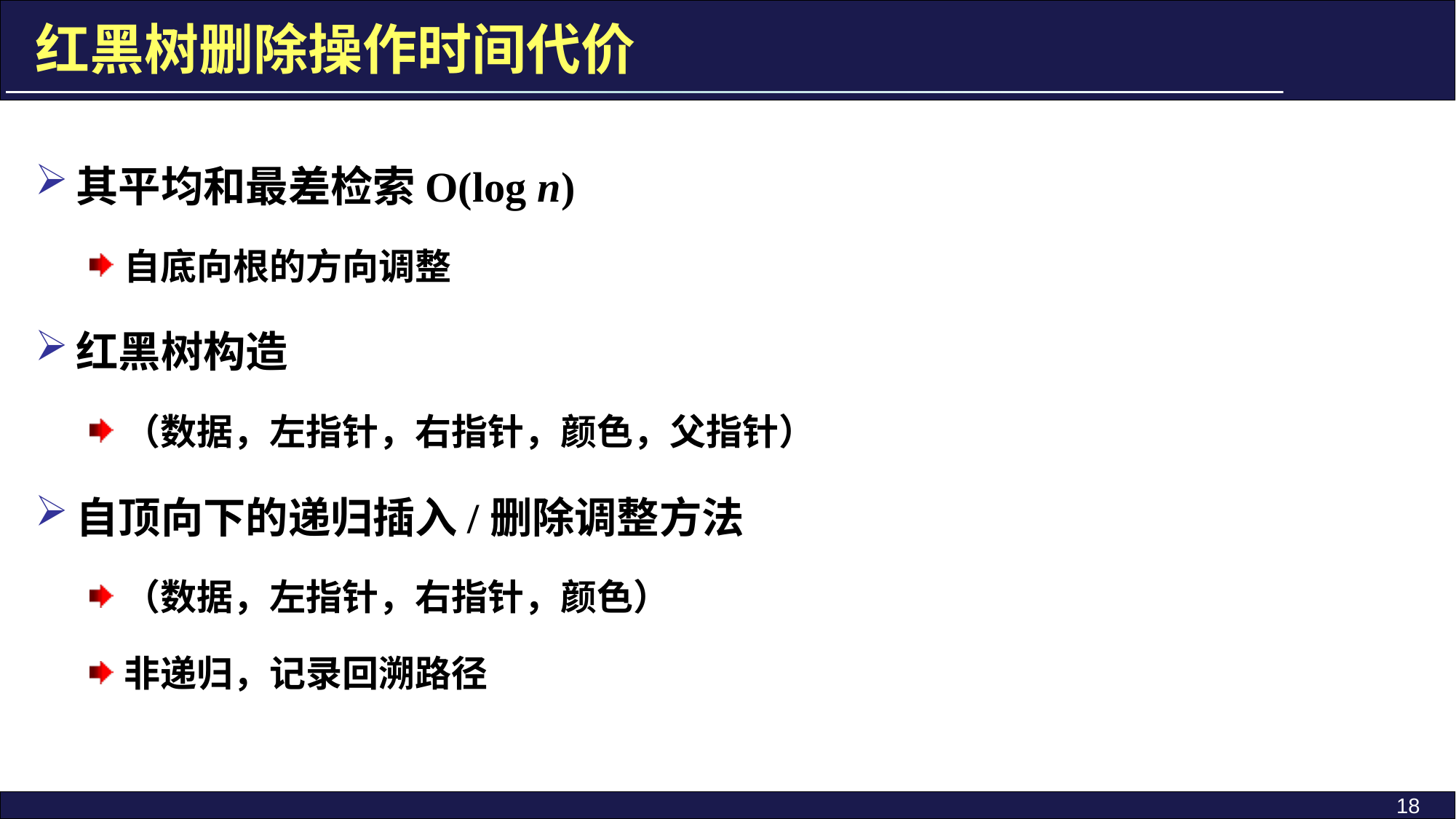

红黑树删除操作时间代价
其平均和最差检索O(log n)
自底向根的方向调整
红黑树构造
（数据，左指针，右指针，颜色，父指针）
自顶向下的递归插入/删除调整方法
（数据，左指针，右指针，颜色）
非递归，记录回溯路径

18